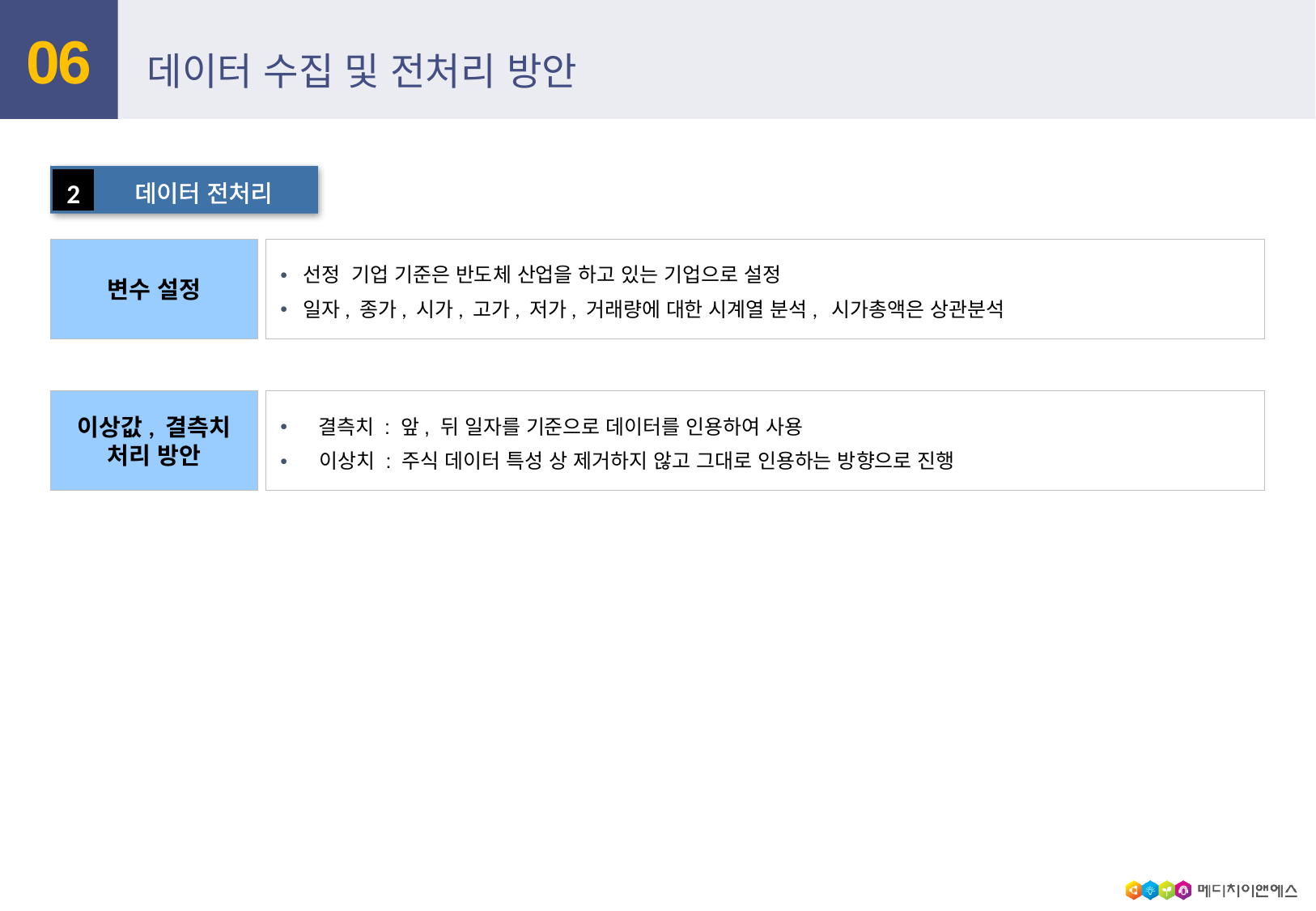

06
# 데이터 수집 및 전처리 방안
     데이터 전처리
2
변수 설정
선정  기업 기준은 반도체 산업을 하고 있는 기업으로 설정
일자, 종가, 시가, 고가, 저가, 거래량에 대한 시계열 분석,  시가총액은 상관분석
이상값, 결측치 처리 방안
 결측치 : 앞, 뒤 일자를 기준으로 데이터를 인용하여 사용
 이상치 : 주식 데이터 특성 상 제거하지 않고 그대로 인용하는 방향으로 진행